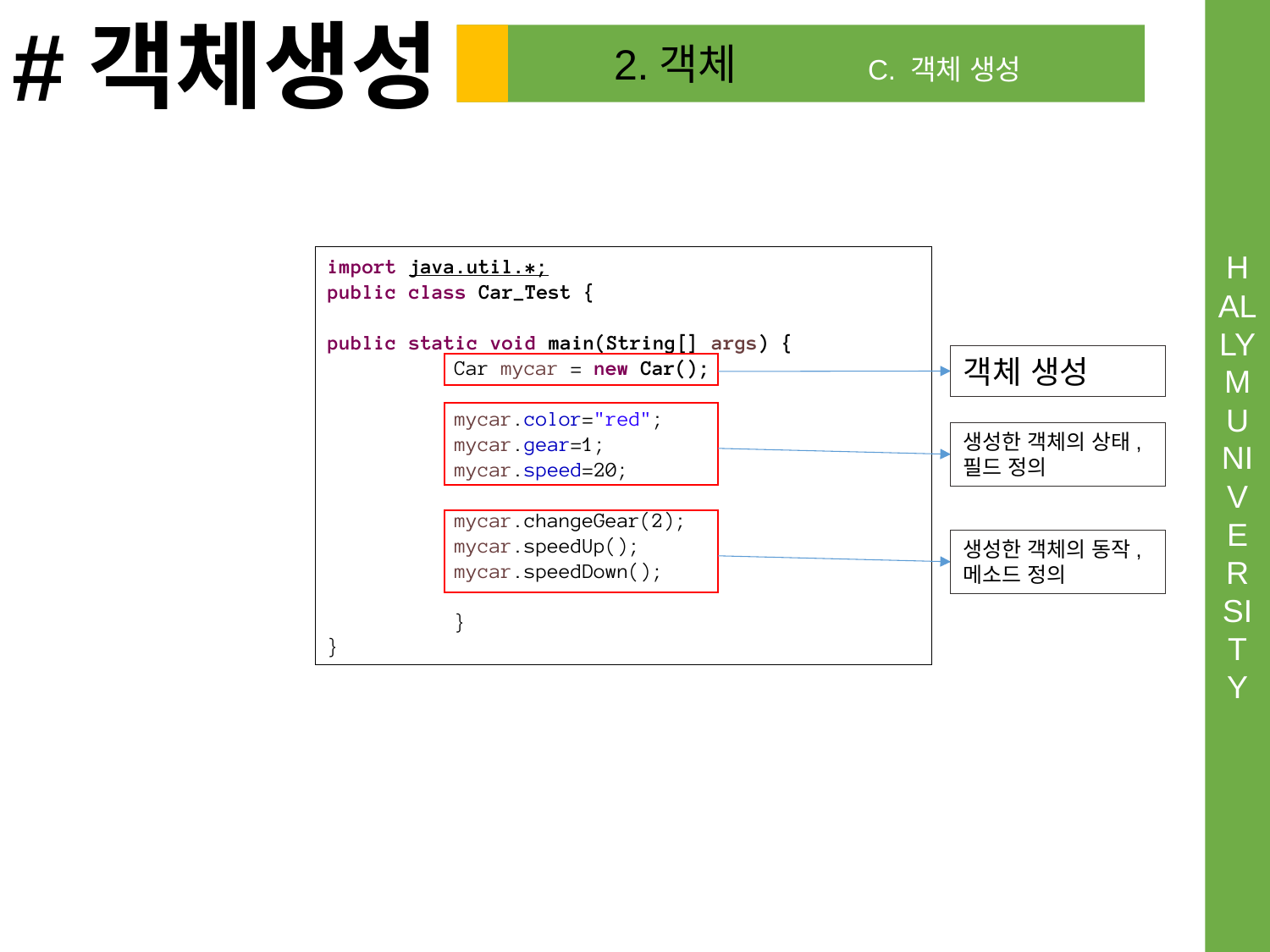

#객체생성
2.객체  	C. 객체 생성
import java.util.*;
public class Car_Test {

public static void main(String[] args) {
	Car mycar = new Car();

	mycar.color="red";
	mycar.gear=1;
	mycar.speed=20;

	mycar.changeGear(2);
	mycar.speedUp();
	mycar.speedDown();

	}
}
객체 생성

생성한 객체의 상태,필드 정의

생성한 객체의 동작,메소드 정의